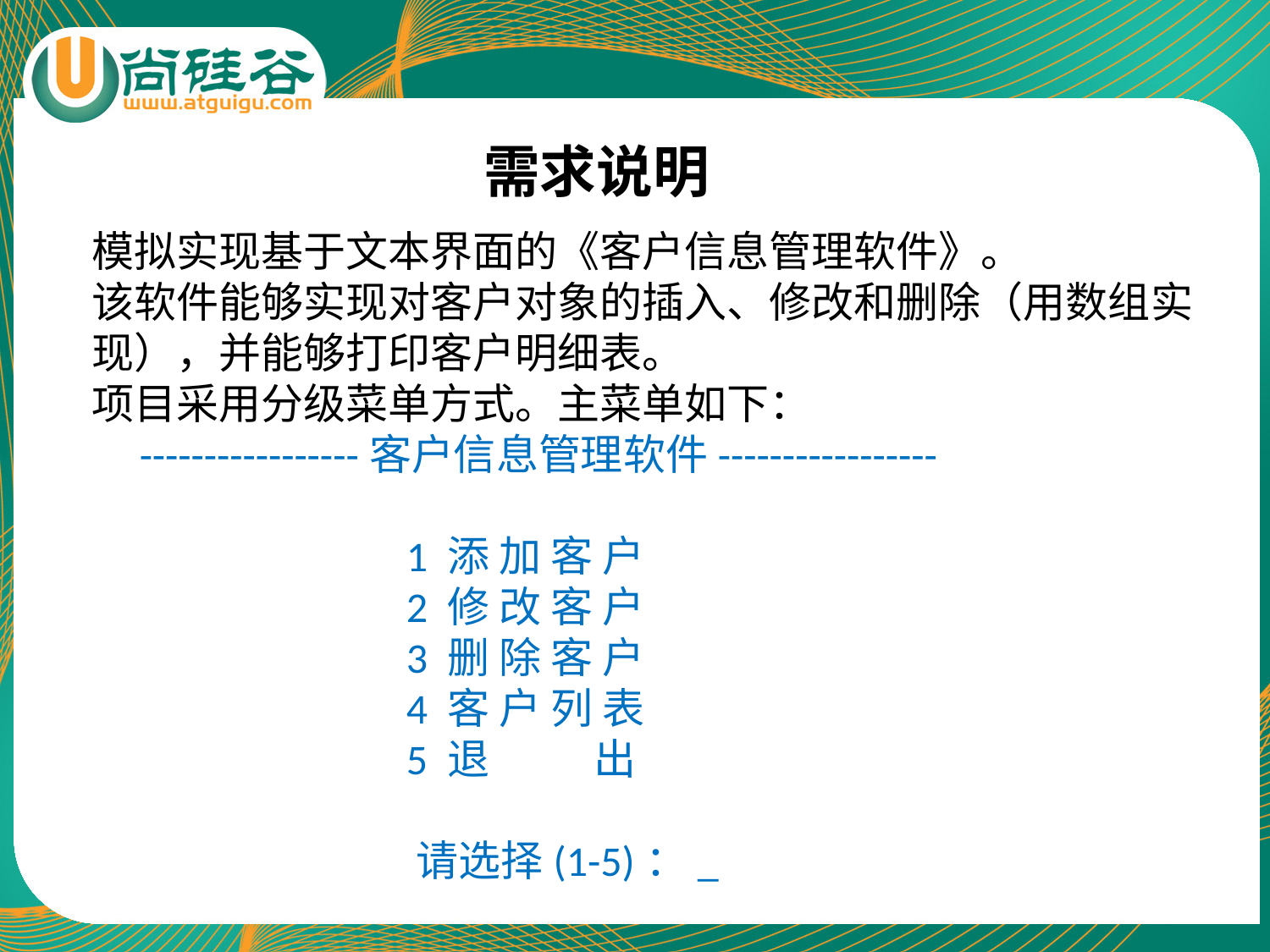

需求说明
模拟实现基于文本界面的《客户信息管理软件》。
该软件能够实现对客户对象的插入、修改和删除（用数组实现），并能够打印客户明细表。
项目采用分级菜单方式。主菜单如下：
-----------------客户信息管理软件-----------------

                            1 添 加 客 户
                            2 修 改 客 户
                            3 删 除 客 户
                            4 客 户 列 表
                            5 退           出

                            请选择(1-5)：_